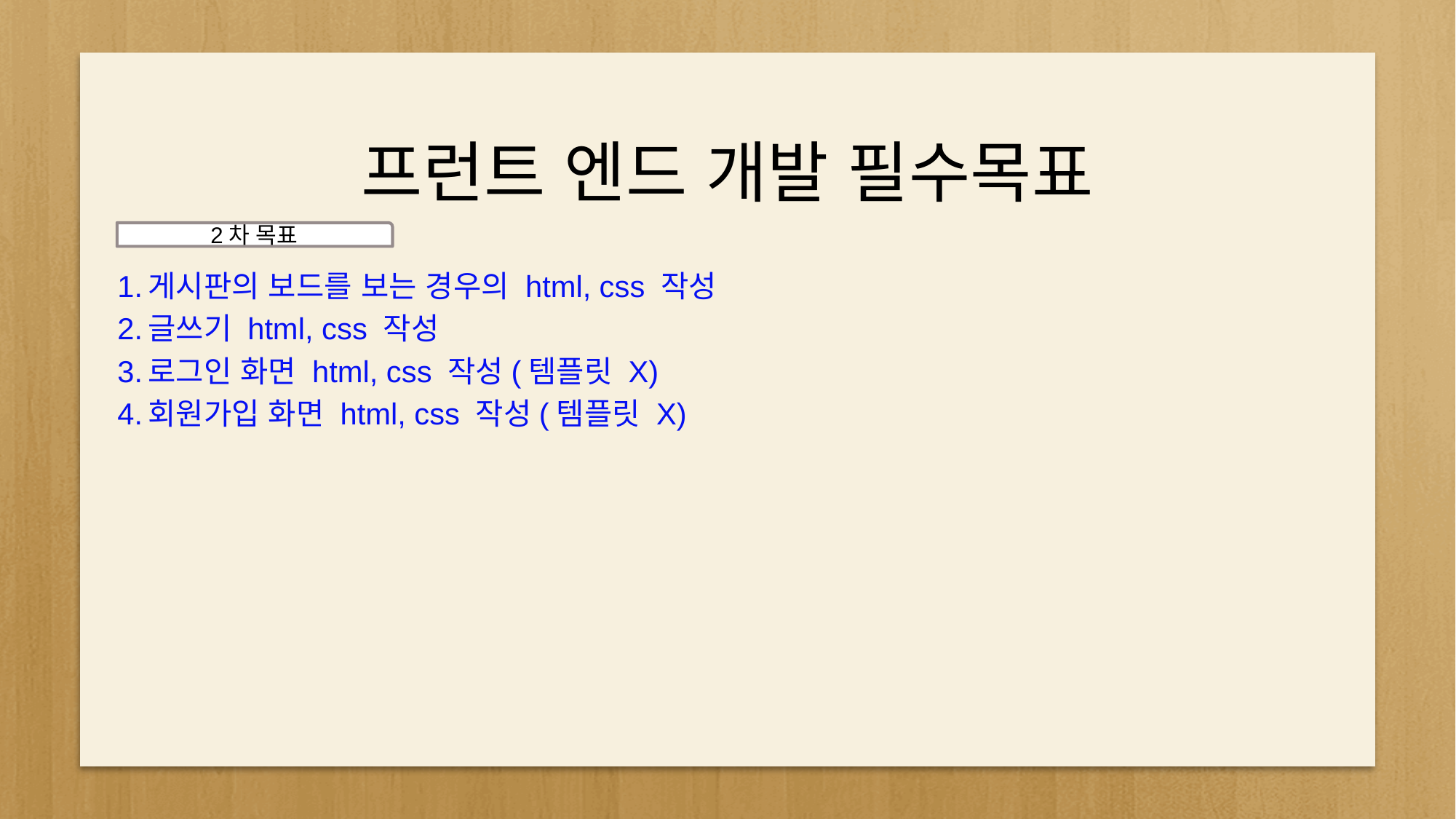

# 프런트 엔드 개발 필수목표
2차 목표
게시판의 보드를 보는 경우의 html, css 작성
글쓰기 html, css 작성
로그인 화면 html, css 작성(템플릿 X)
회원가입 화면 html, css 작성(템플릿 X)